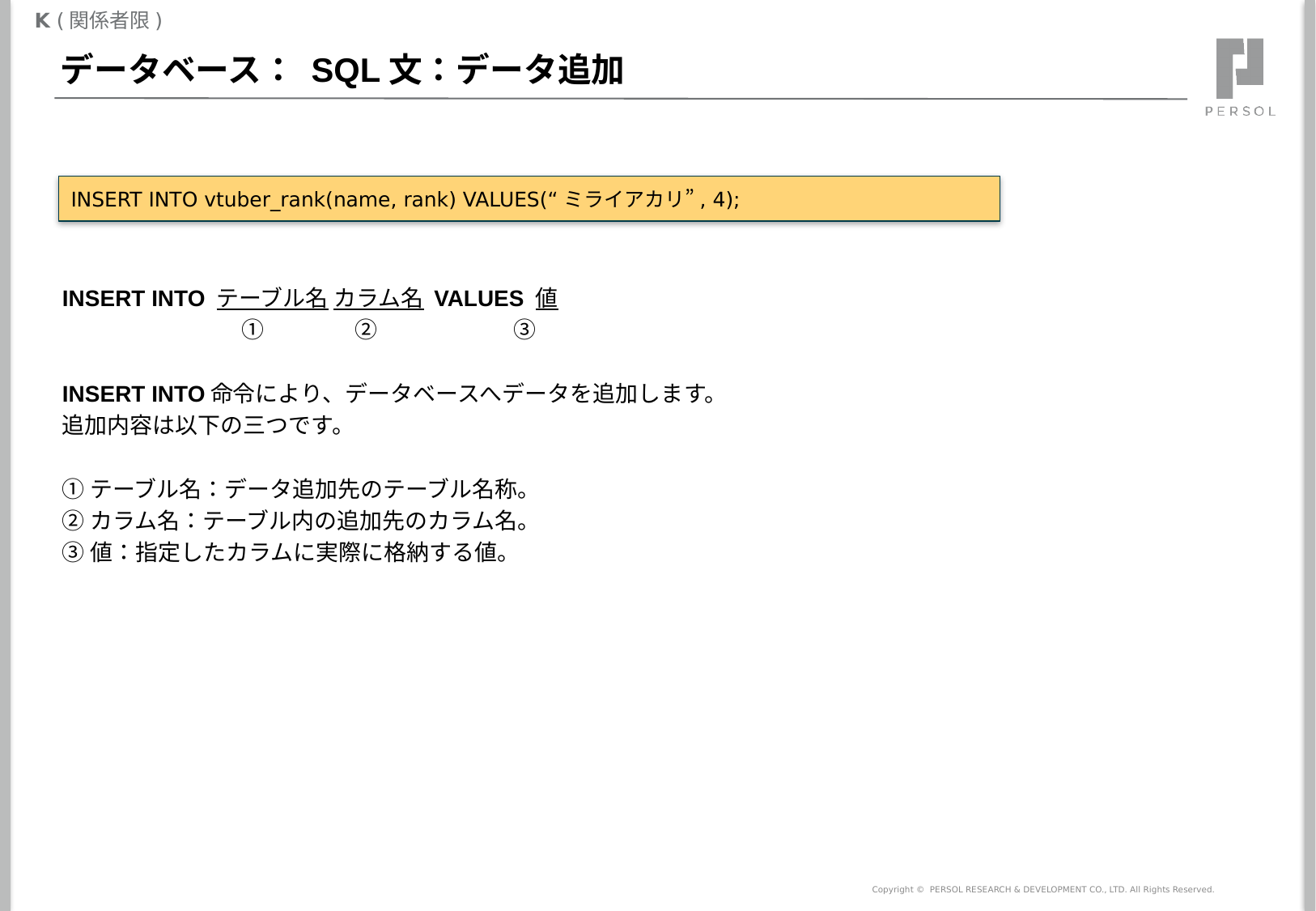

# データベース： SQL文：データ追加
INSERT INTO vtuber_rank(name, rank) VALUES(“ミライアカリ”, 4);
INSERT INTO テーブル名 カラム名 VALUES 値
　　　　　             ①　　　　②　　　　　　③

INSERT INTO命令により、データベースへデータを追加します。
追加内容は以下の三つです。

①テーブル名：データ追加先のテーブル名称。
②カラム名：テーブル内の追加先のカラム名。
③値：指定したカラムに実際に格納する値。